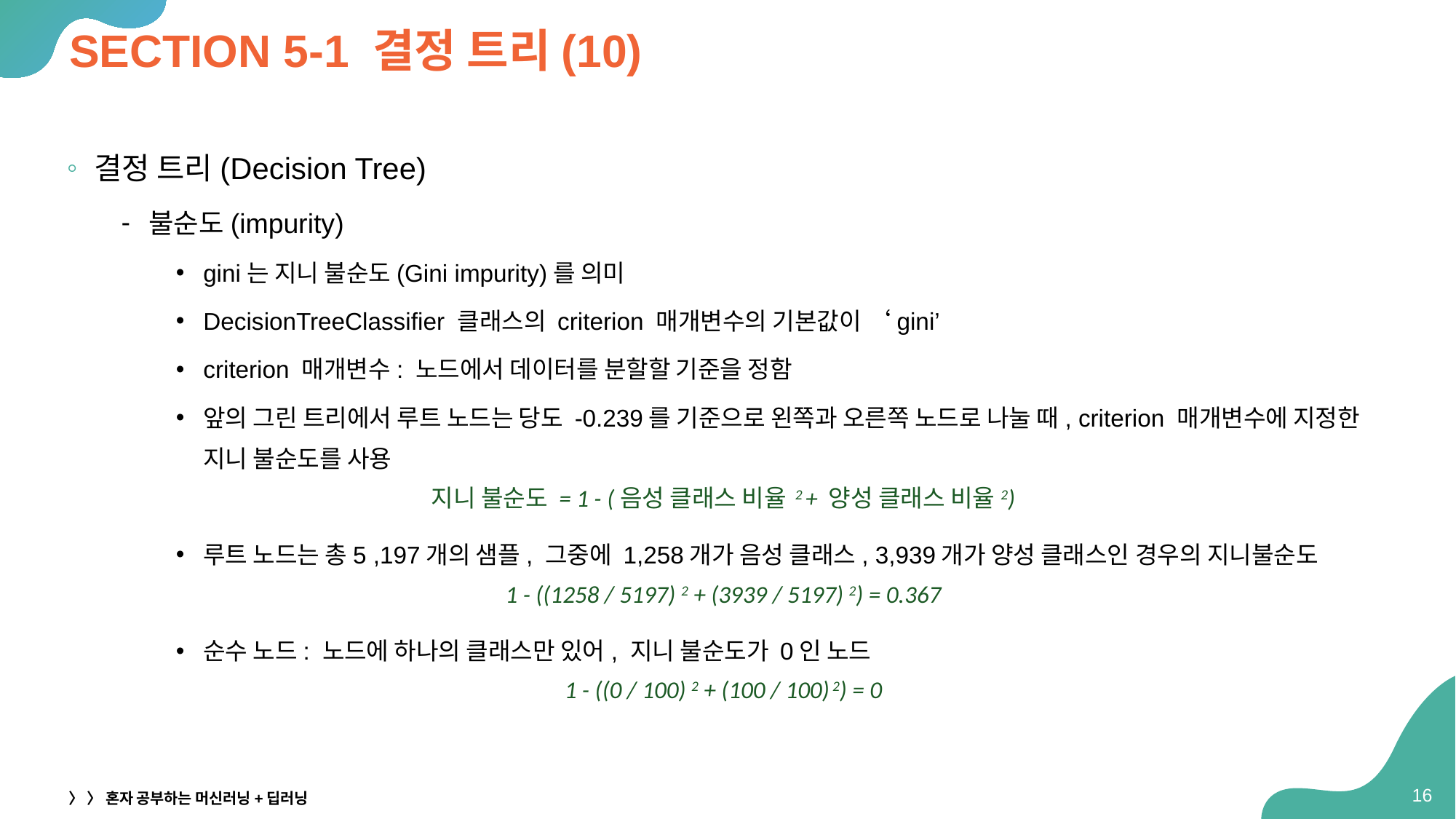

# SECTION 5-1 결정 트리(10)
결정 트리(Decision Tree)
불순도(impurity)
gini는 지니 불순도(Gini impurity)를 의미
DecisionTreeClassifier 클래스의 criterion 매개변수의 기본값이 ‘gini’
criterion 매개변수: 노드에서 데이터를 분할할 기준을 정함
앞의 그린 트리에서 루트 노드는 당도 -0.239를 기준으로 왼쪽과 오른쪽 노드로 나눌 때, criterion 매개변수에 지정한 지니 불순도를 사용

루트 노드는 총5 ,197개의 샘플, 그중에 1,258개가 음성 클래스, 3,939개가 양성 클래스인 경우의 지니불순도

순수 노드: 노드에 하나의 클래스만 있어, 지니 불순도가 0인 노드
지니 불순도 = 1 - (음성 클래스 비율 2 + 양성 클래스 비율2)
1 - ((1258 / 5197) 2 + (3939 / 5197) 2) = 0.367
1 - ((0 / 100) 2 + (100 / 100) 2) = 0
16
〉 〉 혼자 공부하는 머신러닝+딥러닝